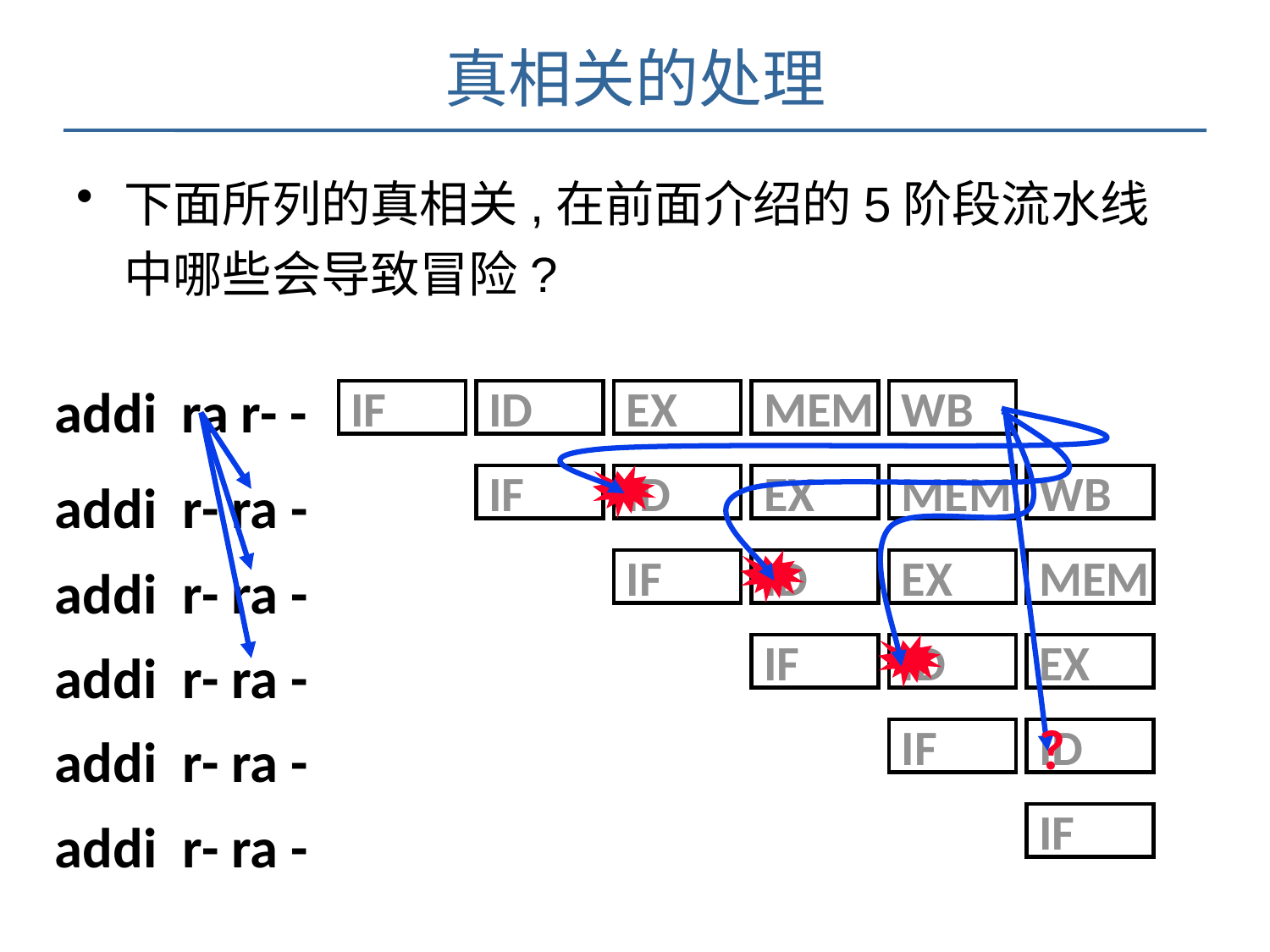

# 真相关的处理
下面所列的真相关,在前面介绍的5阶段流水线中哪些会导致冒险?
addi	ra r- -
IF
ID
EX
MEM
WB

?
IF

ID
EX
MEM
WB
addi  r- ra -
IF
ID
EX
MEM
addi  r- ra -
IF
ID
EX
addi  r- ra -
IF
ID
addi  r- ra -
IF
addi  r- ra -